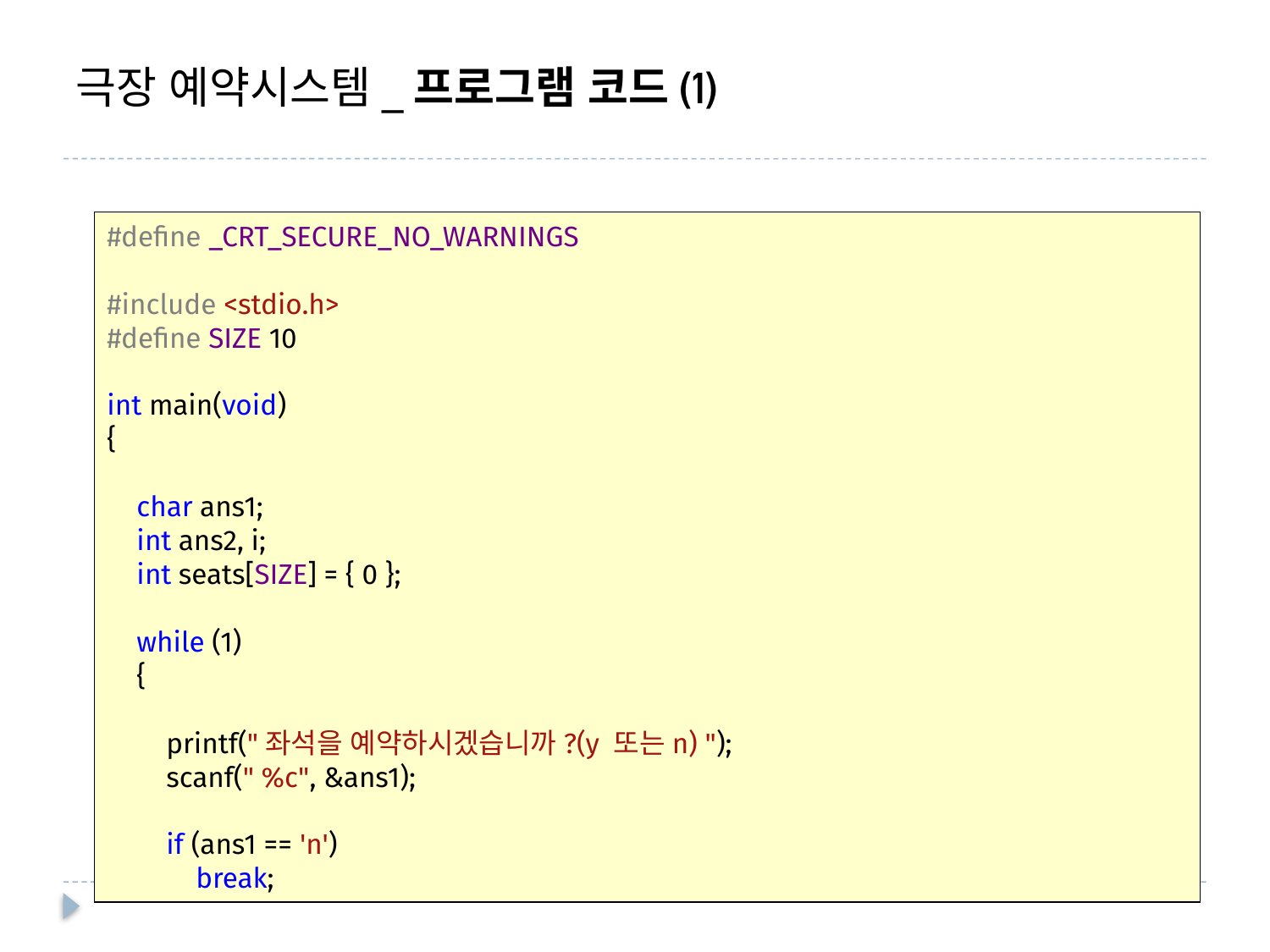

# 극장 예약시스템_프로그램 코드(1)
#define _CRT_SECURE_NO_WARNINGS

#include <stdio.h>
#define SIZE 10

int main(void)
{

    char ans1;
    int ans2, i;
    int seats[SIZE] = { 0 };

    while (1)
    {

        printf("좌석을 예약하시겠습니까?(y 또는n) ");
        scanf(" %c", &ans1);

        if (ans1 == 'n')
            break;